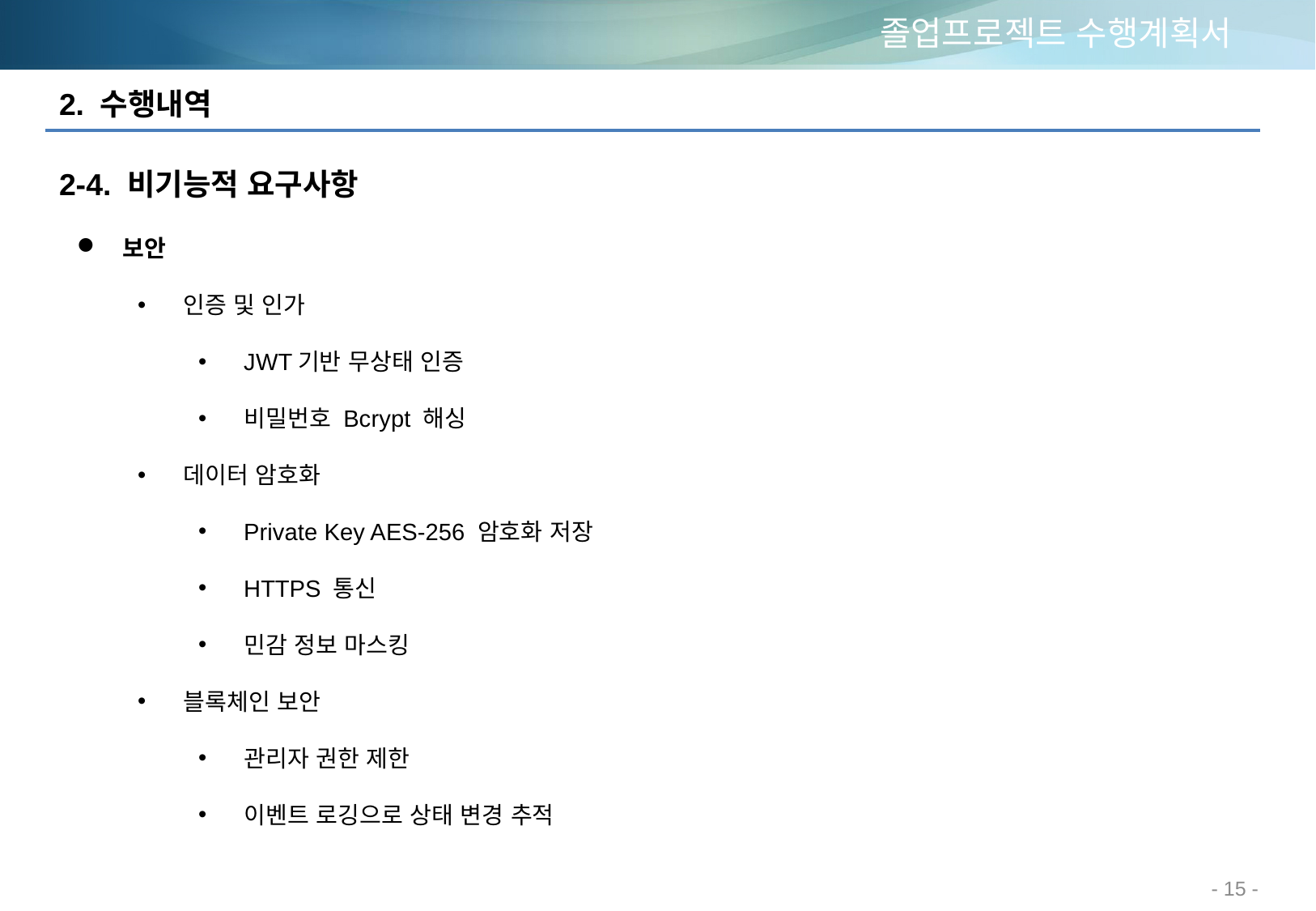

# 졸업프로젝트 수행계획서
2. 수행내역
2-4. 비기능적 요구사항
보안
인증 및 인가
JWT기반 무상태 인증
비밀번호 Bcrypt 해싱
데이터 암호화
Private Key AES-256 암호화 저장
HTTPS 통신
민감 정보 마스킹
블록체인 보안
관리자 권한 제한
이벤트 로깅으로 상태 변경 추적